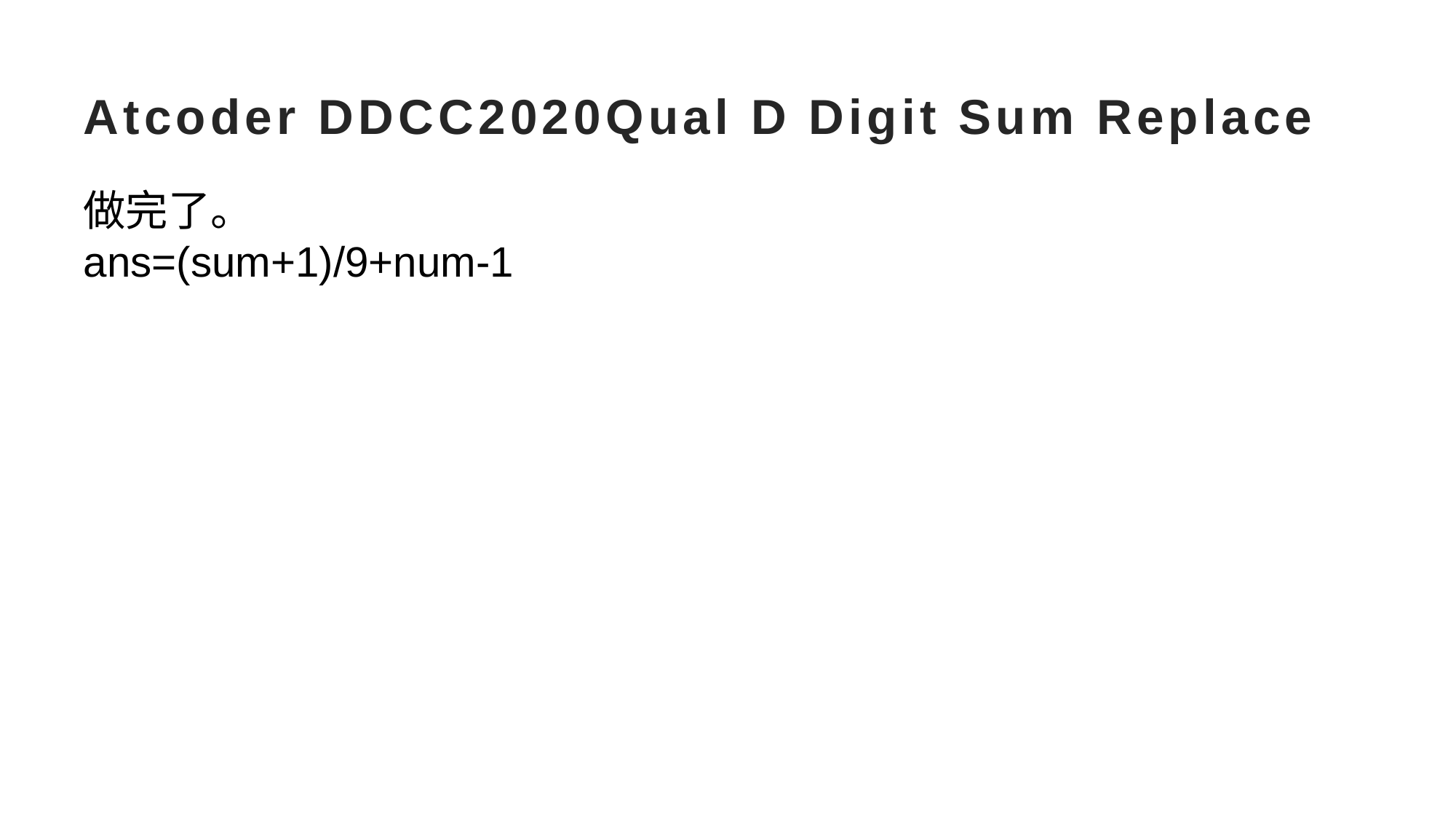

做完了。
ans=(sum+1)/9+num-1
# Atcoder DDCC2020Qual D Digit Sum Replace